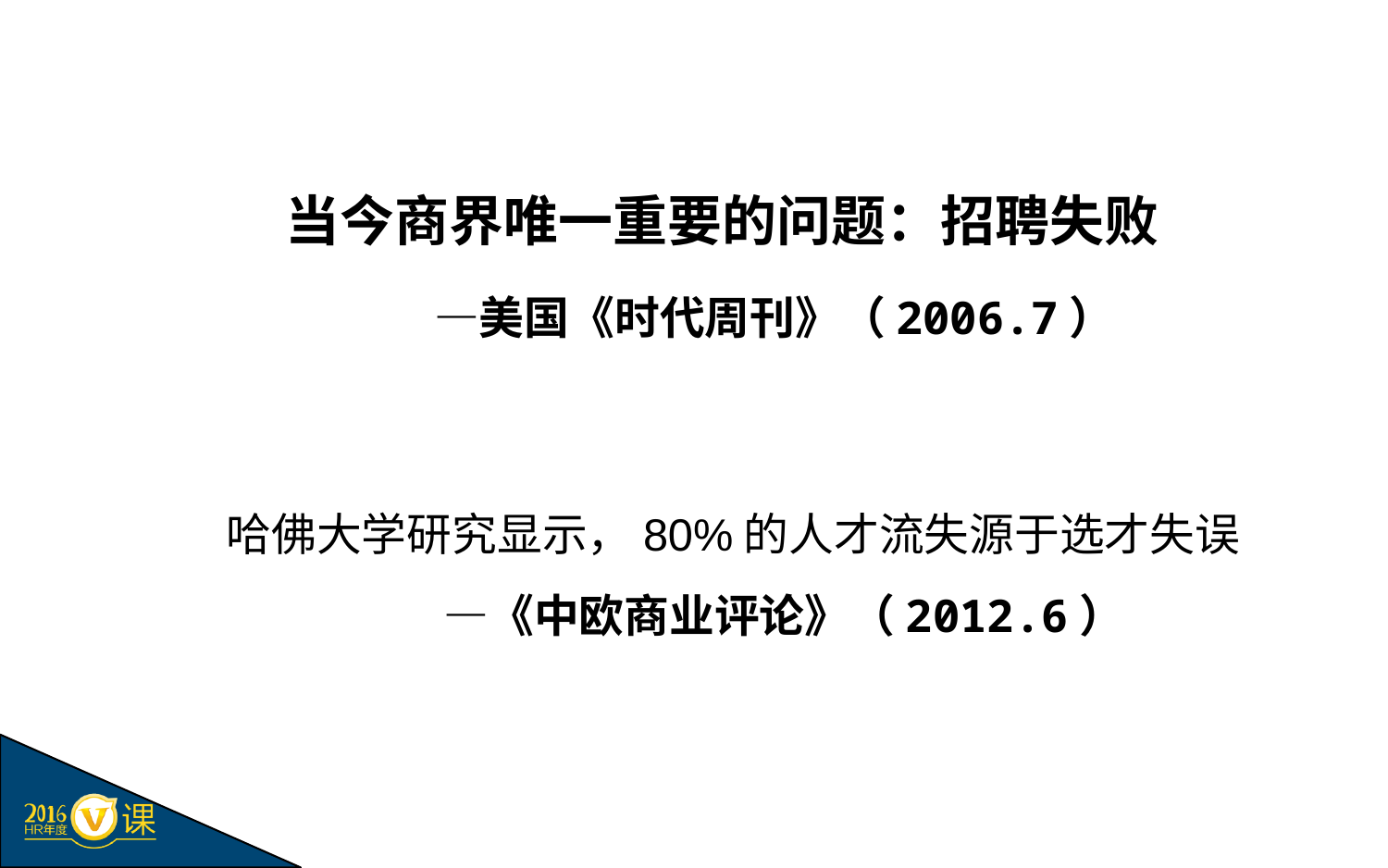

# 当今商界唯一重要的问题：招聘失败 —美国《时代周刊》（2006.7）
哈佛大学研究显示，80%的人才流失源于选才失误
          —《中欧商业评论》（2012.6）